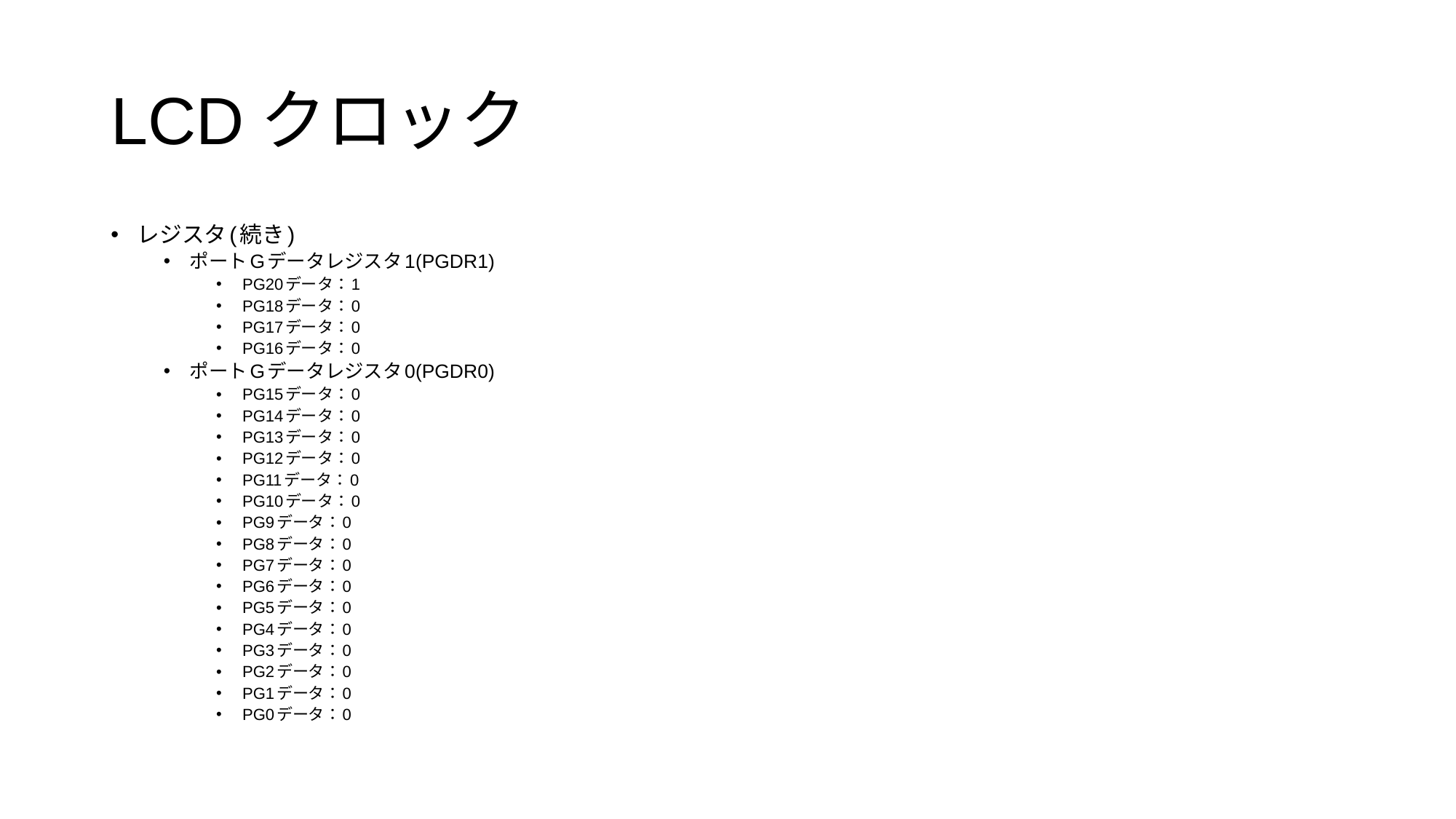

# LCDクロック
レジスタ(続き)
ポートGデータレジスタ1(PGDR1)
PG20データ：1
PG18データ：0
PG17データ：0
PG16データ：0
ポートGデータレジスタ0(PGDR0)
PG15データ：0
PG14データ：0
PG13データ：0
PG12データ：0
PG11データ：0
PG10データ：0
PG9データ：0
PG8データ：0
PG7データ：0
PG6データ：0
PG5データ：0
PG4データ：0
PG3データ：0
PG2データ：0
PG1データ：0
PG0データ：0